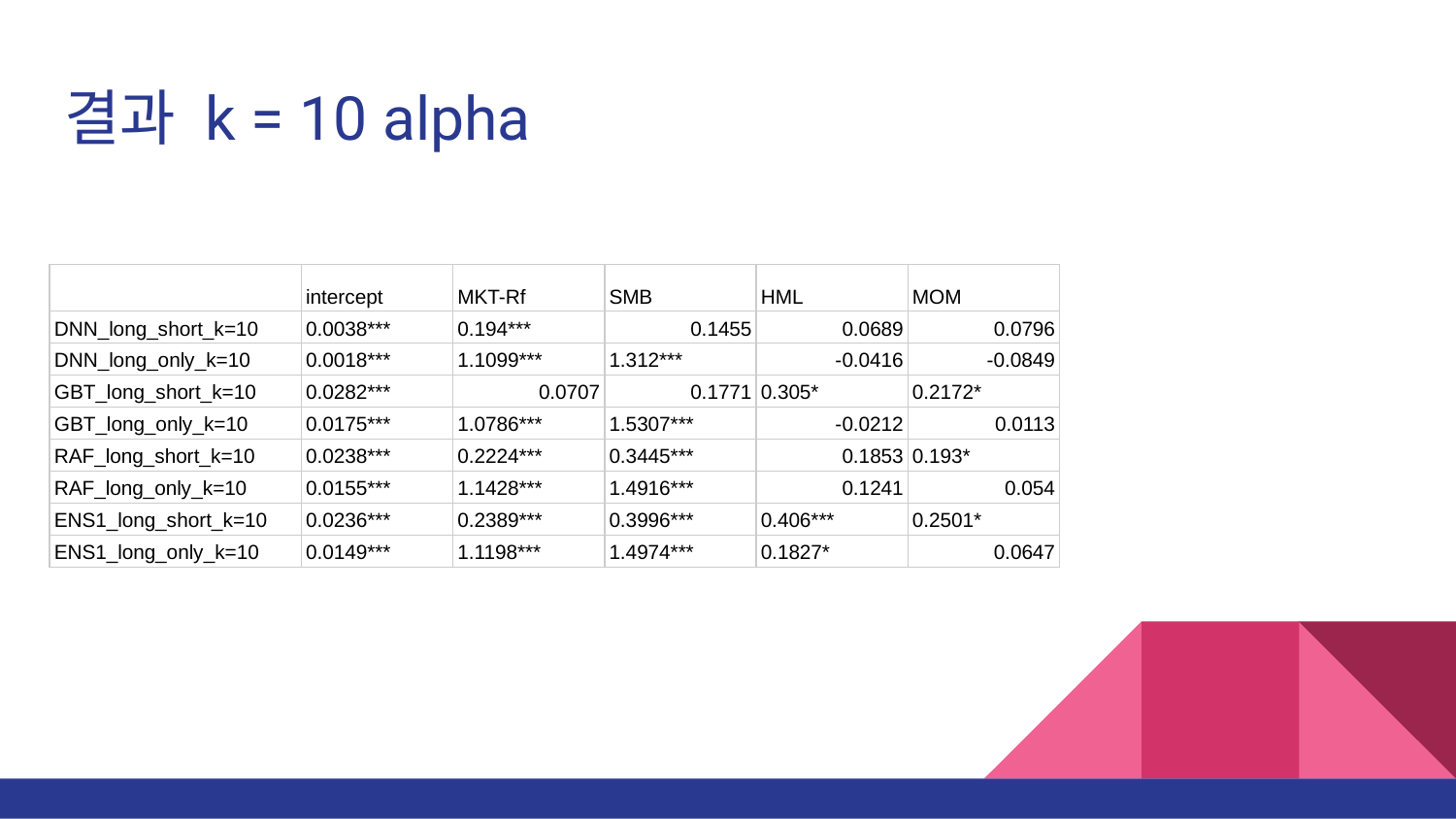

# 결과 k = 10 alpha
|  | intercept | MKT-Rf | SMB | HML | MOM |
| --- | --- | --- | --- | --- | --- |
| DNN\_long\_short\_k=10 | 0.0038\*\*\* | 0.194\*\*\* | 0.1455 | 0.0689 | 0.0796 |
| DNN\_long\_only\_k=10 | 0.0018\*\*\* | 1.1099\*\*\* | 1.312\*\*\* | -0.0416 | -0.0849 |
| GBT\_long\_short\_k=10 | 0.0282\*\*\* | 0.0707 | 0.1771 | 0.305\* | 0.2172\* |
| GBT\_long\_only\_k=10 | 0.0175\*\*\* | 1.0786\*\*\* | 1.5307\*\*\* | -0.0212 | 0.0113 |
| RAF\_long\_short\_k=10 | 0.0238\*\*\* | 0.2224\*\*\* | 0.3445\*\*\* | 0.1853 | 0.193\* |
| RAF\_long\_only\_k=10 | 0.0155\*\*\* | 1.1428\*\*\* | 1.4916\*\*\* | 0.1241 | 0.054 |
| ENS1\_long\_short\_k=10 | 0.0236\*\*\* | 0.2389\*\*\* | 0.3996\*\*\* | 0.406\*\*\* | 0.2501\* |
| ENS1\_long\_only\_k=10 | 0.0149\*\*\* | 1.1198\*\*\* | 1.4974\*\*\* | 0.1827\* | 0.0647 |